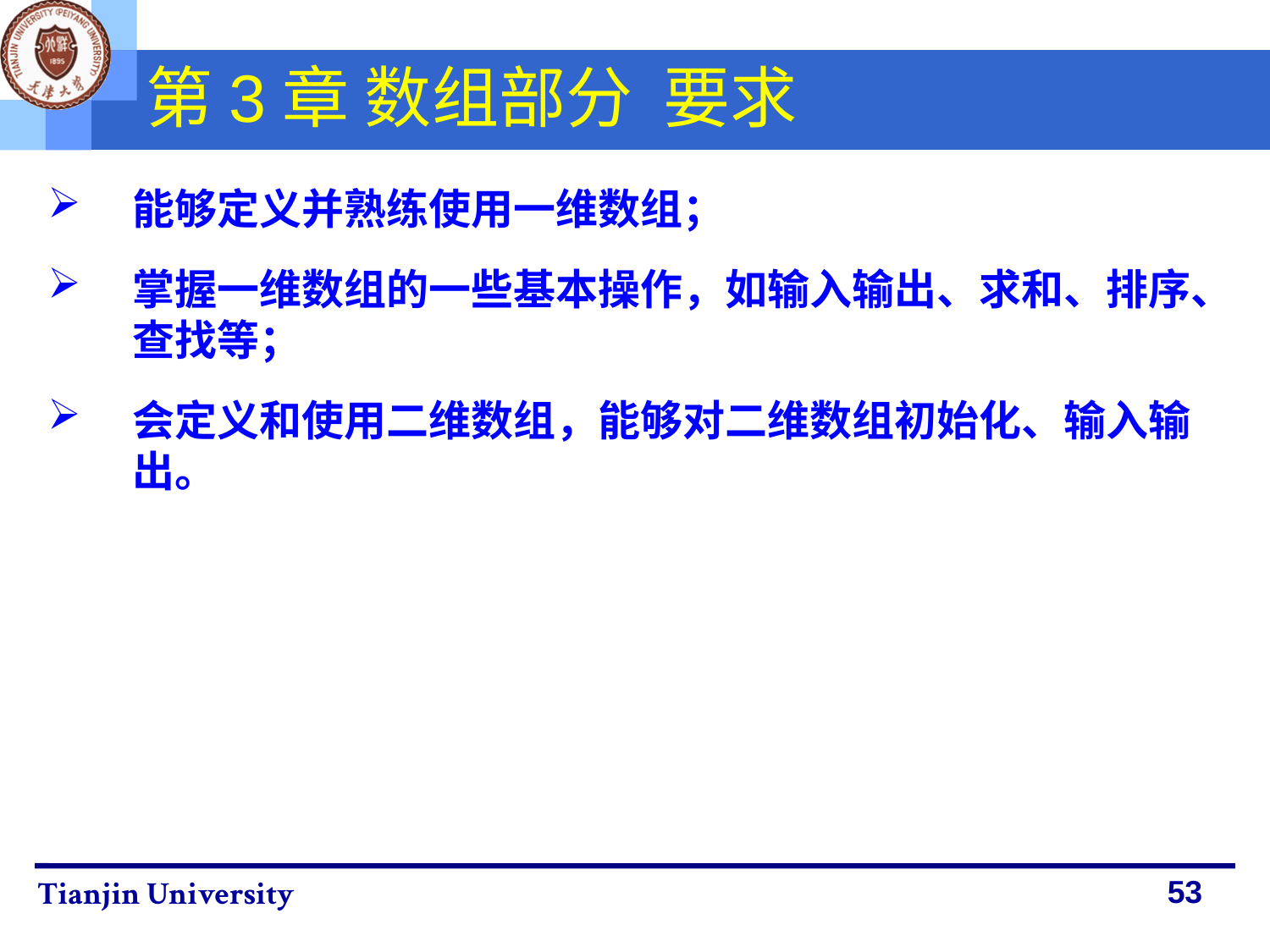

第3章 数组部分  要求
能够定义并熟练使用一维数组；
掌握一维数组的一些基本操作，如输入输出、求和、排序、查找等；
会定义和使用二维数组，能够对二维数组初始化、输入输出。